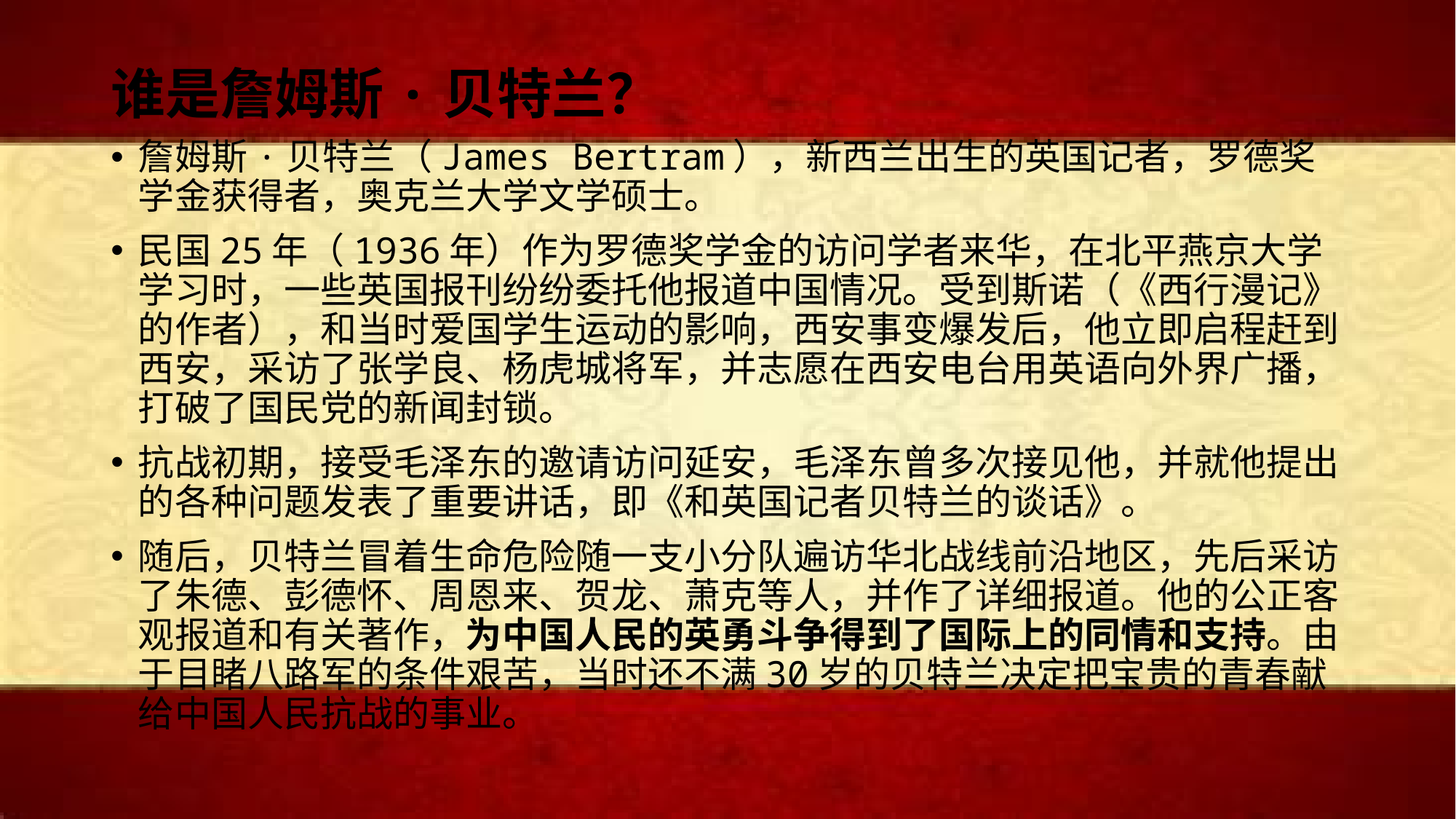

# 谁是詹姆斯·贝特兰？
詹姆斯·贝特兰（James Bertram），新西兰出生的英国记者，罗德奖学金获得者，奥克兰大学文学硕士。
民国25年（1936年）作为罗德奖学金的访问学者来华，在北平燕京大学学习时，一些英国报刊纷纷委托他报道中国情况。受到斯诺（《西行漫记》的作者），和当时爱国学生运动的影响，西安事变爆发后，他立即启程赶到西安，采访了张学良、杨虎城将军，并志愿在西安电台用英语向外界广播，打破了国民党的新闻封锁。
抗战初期，接受毛泽东的邀请访问延安，毛泽东曾多次接见他，并就他提出的各种问题发表了重要讲话，即《和英国记者贝特兰的谈话》。
随后，贝特兰冒着生命危险随一支小分队遍访华北战线前沿地区，先后采访了朱德、彭德怀、周恩来、贺龙、萧克等人，并作了详细报道。他的公正客观报道和有关著作，为中国人民的英勇斗争得到了国际上的同情和支持。由于目睹八路军的条件艰苦，当时还不满30岁的贝特兰决定把宝贵的青春献给中国人民抗战的事业。